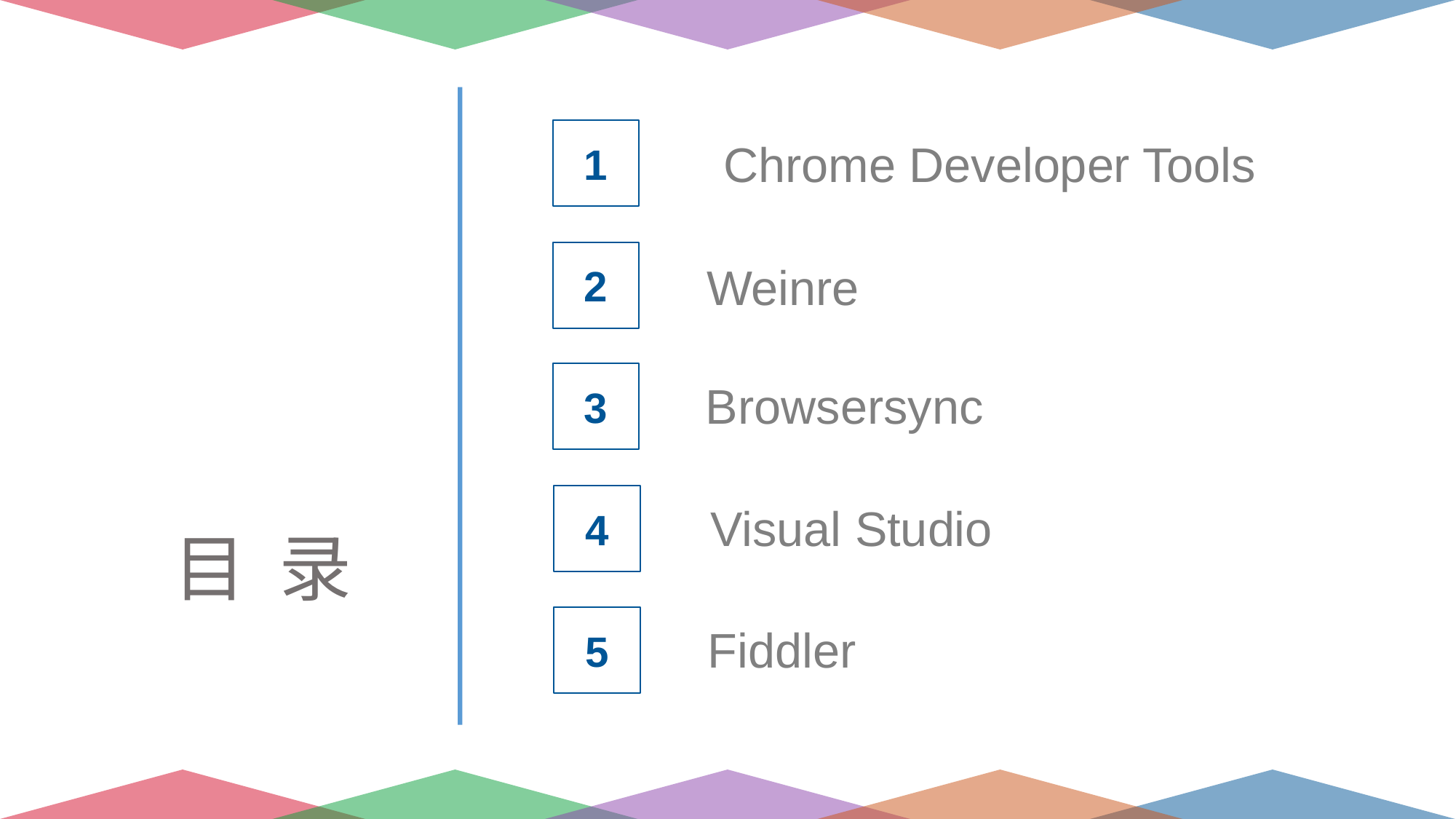

1
Chrome Developer Tools
2
Weinre
3
Browsersync
4
Visual Studio
目  录
5
Fiddler